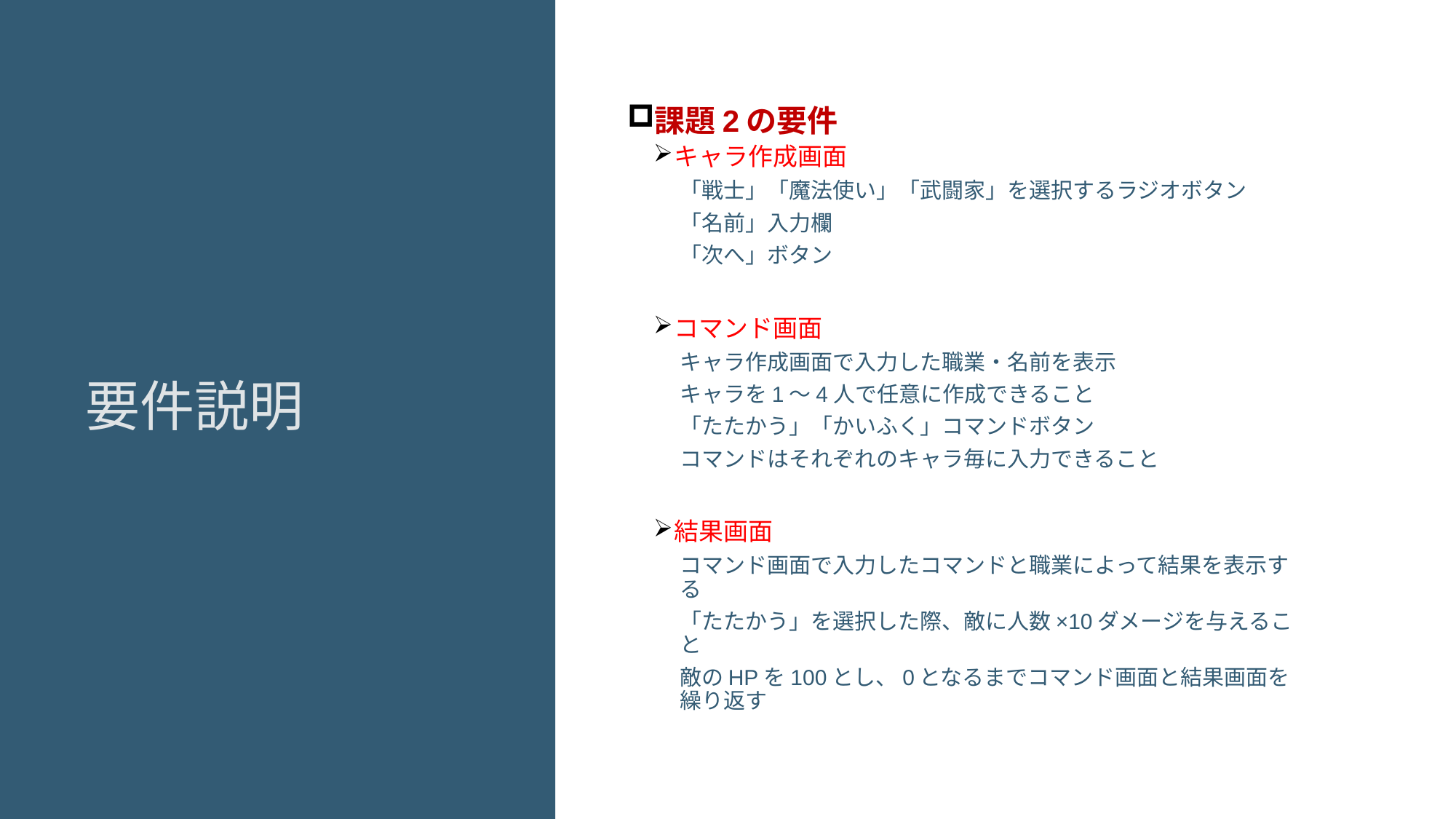

# 要件説明
課題2の要件
キャラ作成画面
「戦士」「魔法使い」「武闘家」を選択するラジオボタン
「名前」入力欄
「次へ」ボタン

コマンド画面
キャラ作成画面で入力した職業・名前を表示
キャラを1～4人で任意に作成できること
「たたかう」「かいふく」コマンドボタン
コマンドはそれぞれのキャラ毎に入力できること

結果画面
コマンド画面で入力したコマンドと職業によって結果を表示する
「たたかう」を選択した際、敵に人数×10ダメージを与えること
敵のHPを100とし、0となるまでコマンド画面と結果画面を繰り返す